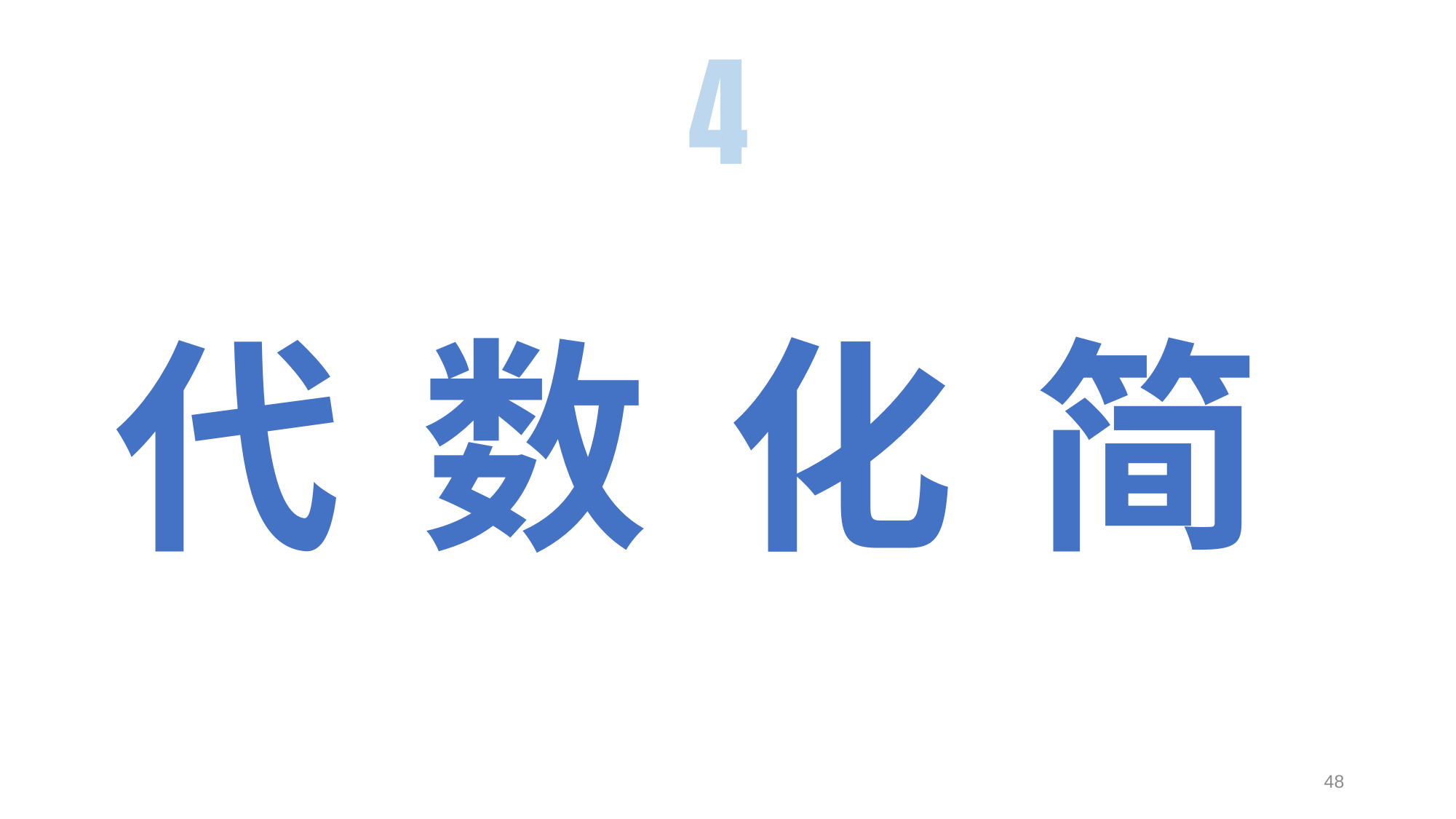

4
# 代 数 化 简
48